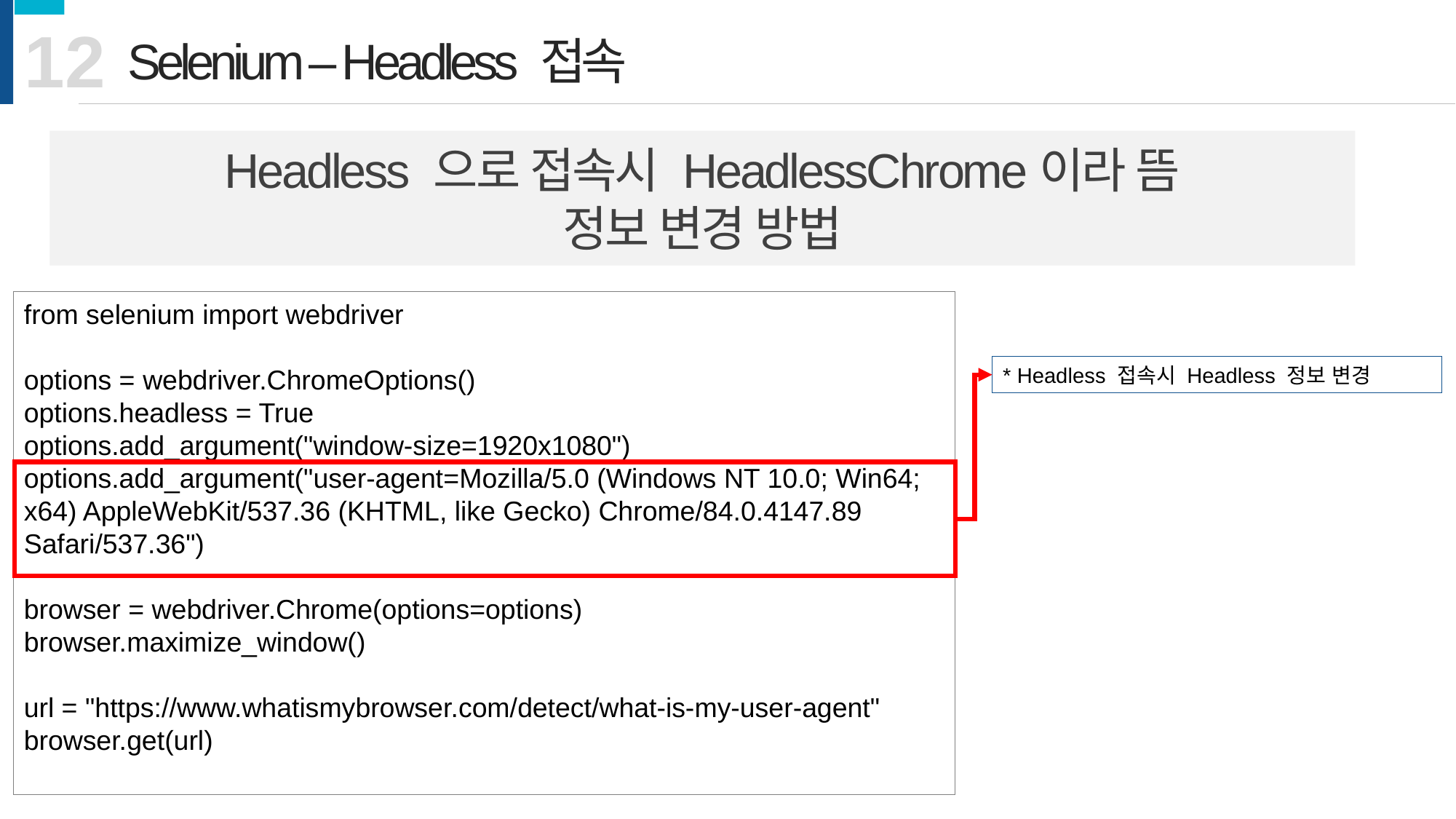

12
Selenium – Headless 접속
Headless 으로 접속시 HeadlessChrome이라 뜸
정보 변경 방법
from selenium import webdriver

options = webdriver.ChromeOptions()
options.headless = True
options.add_argument("window-size=1920x1080")
options.add_argument("user-agent=Mozilla/5.0 (Windows NT 10.0; Win64; x64) AppleWebKit/537.36 (KHTML, like Gecko) Chrome/84.0.4147.89 Safari/537.36")

browser = webdriver.Chrome(options=options)
browser.maximize_window()

url = "https://www.whatismybrowser.com/detect/what-is-my-user-agent"
browser.get(url)
* Headless 접속시 Headless 정보 변경